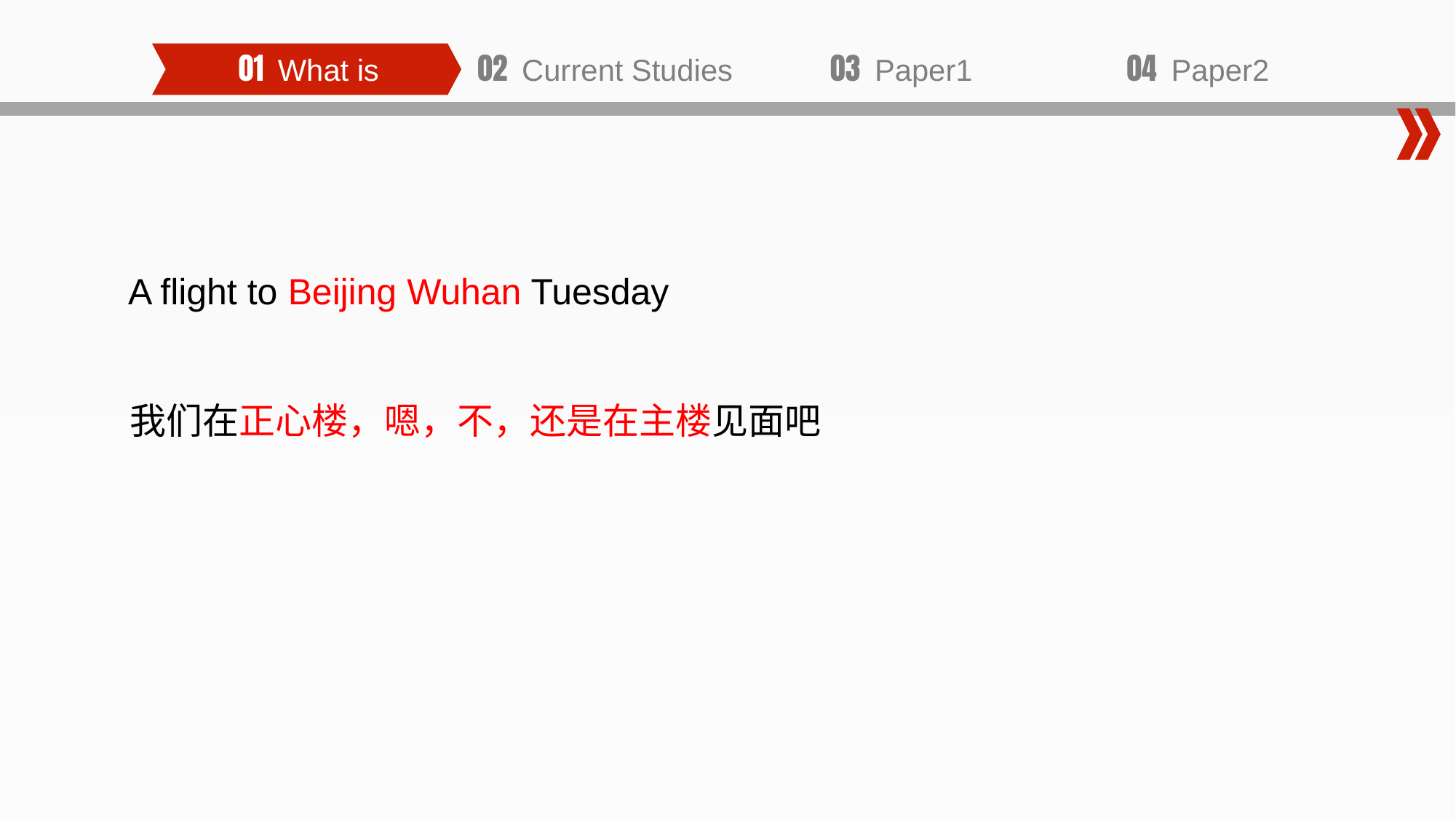

01  What is
02  Current Studies
03  Paper1
04  Paper2
A flight to Beijing Wuhan Tuesday
我们在正心楼，嗯，不，还是在主楼见面吧